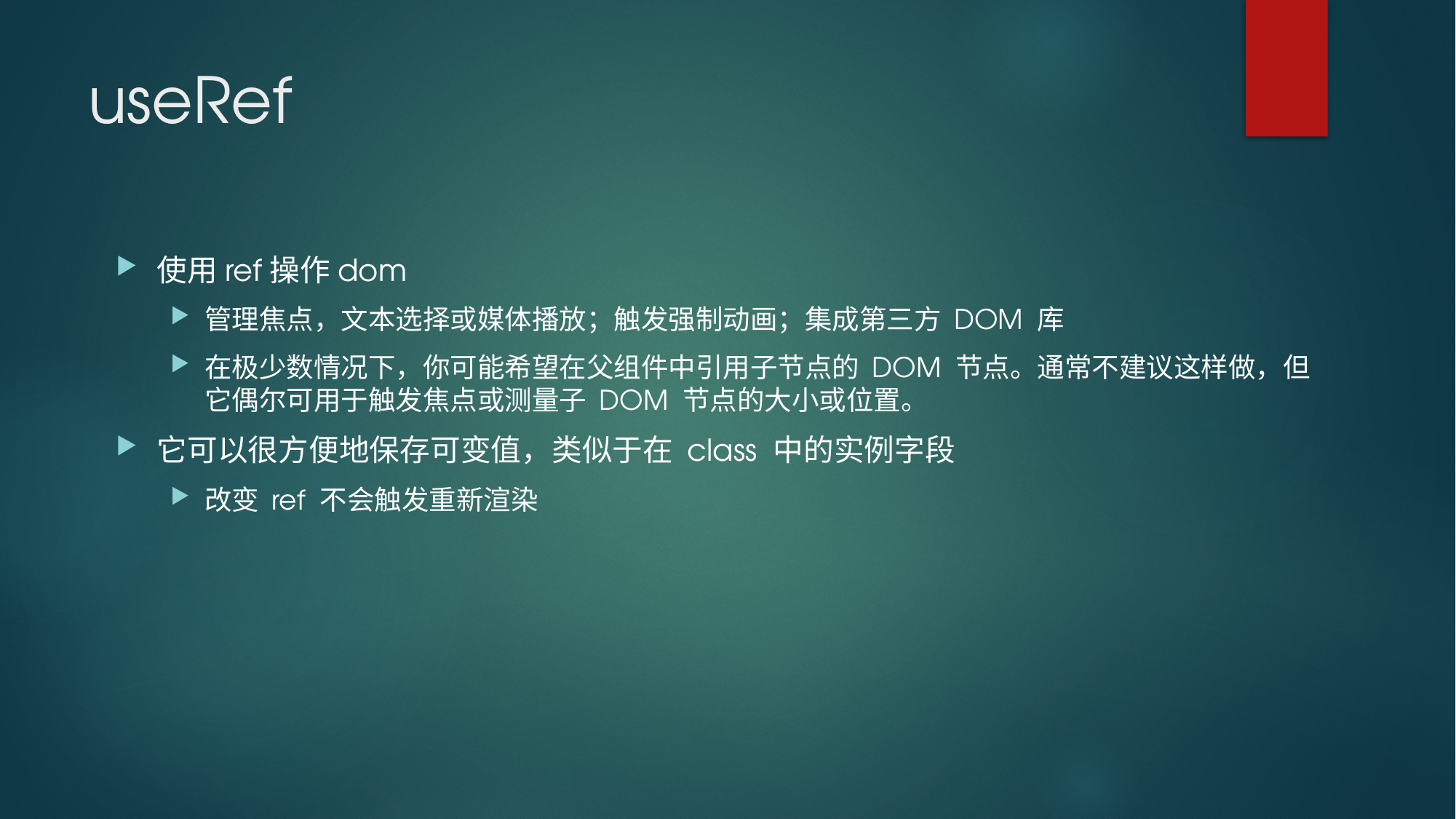

# useRef
使用ref操作dom
管理焦点，文本选择或媒体播放；触发强制动画；集成第三方 DOM 库
在极少数情况下，你可能希望在父组件中引用子节点的 DOM 节点。通常不建议这样做，但它偶尔可用于触发焦点或测量子 DOM 节点的大小或位置。
它可以很方便地保存可变值，类似于在 class 中的实例字段
改变 ref 不会触发重新渲染